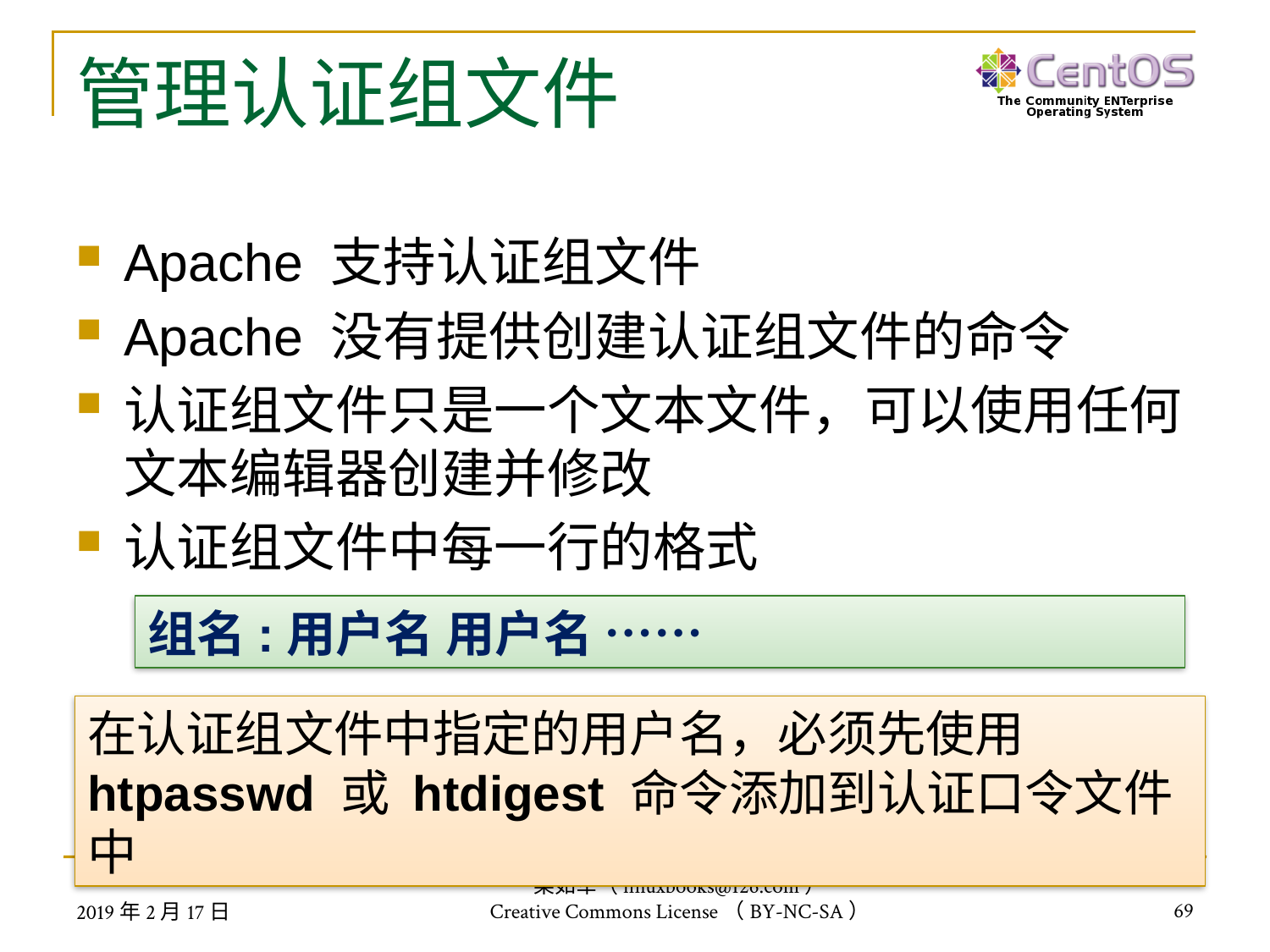

# 管理认证组文件
Apache 支持认证组文件
Apache 没有提供创建认证组文件的命令
认证组文件只是一个文本文件，可以使用任何文本编辑器创建并修改
认证组文件中每一行的格式
组名:用户名 用户名 ……
在认证组文件中指定的用户名，必须先使用 htpasswd 或 htdigest 命令添加到认证口令文件中
梁如军（linuxbooks@126.com）
Creative Commons License（BY-NC-SA）
2019年2月17日
69